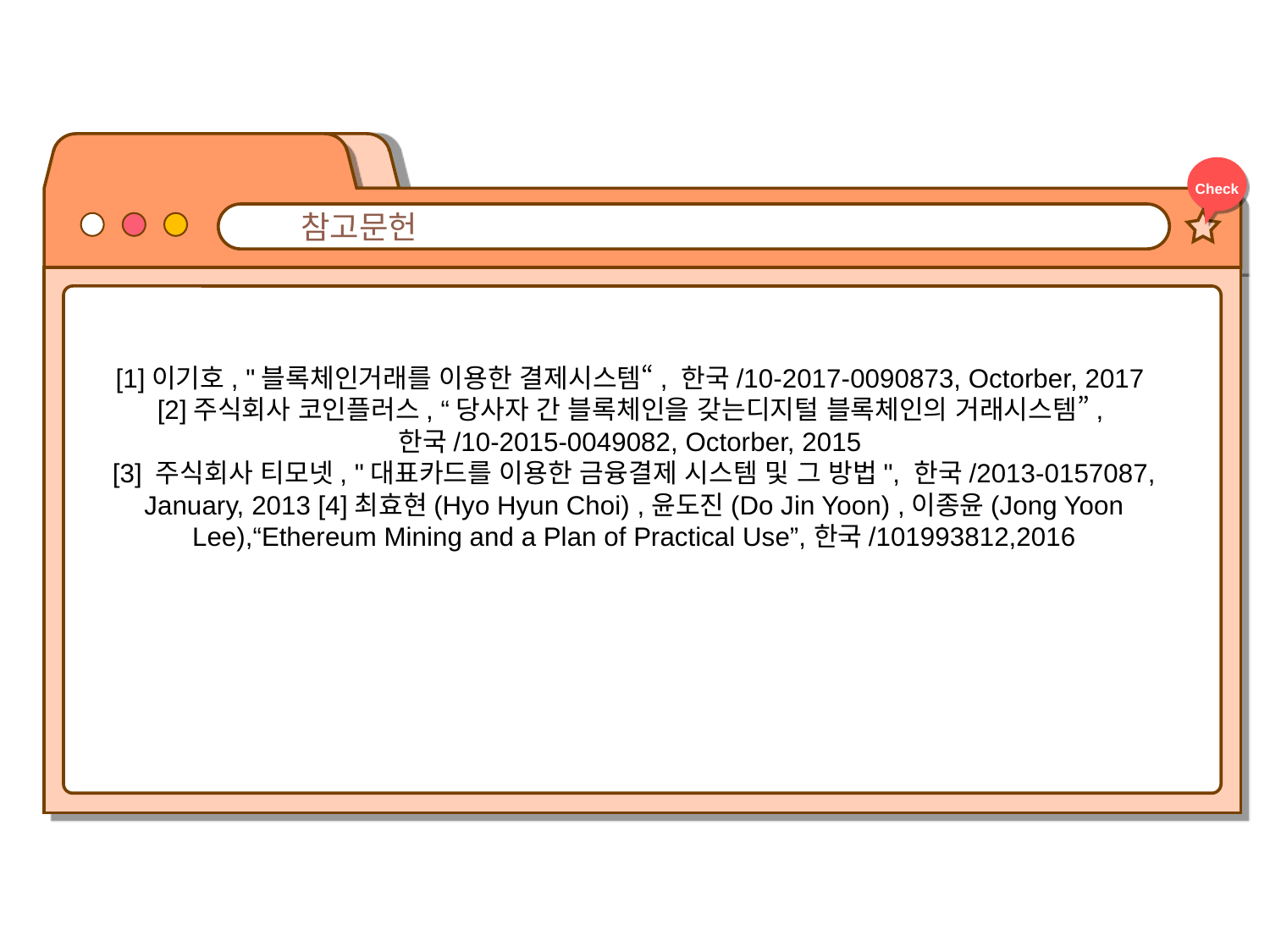

Check
참고문헌

[1]이기호, "블록체인거래를 이용한 결제시스템“, 한국/10-2017-0090873, Octorber, 2017
[2]주식회사 코인플러스, “당사자 간 블록체인을 갖는디지털 블록체인의 거래시스템”,
한국/10-2015-0049082, Octorber, 2015
[3] 주식회사 티모넷, "대표카드를 이용한 금융결제 시스템 및 그 방법", 한국/2013-0157087, January, 2013 [4]최효현(Hyo Hyun Choi) ,윤도진(Do Jin Yoon) ,이종윤(Jong Yoon Lee),“Ethereum Mining and a Plan of Practical Use”,한국/101993812,2016